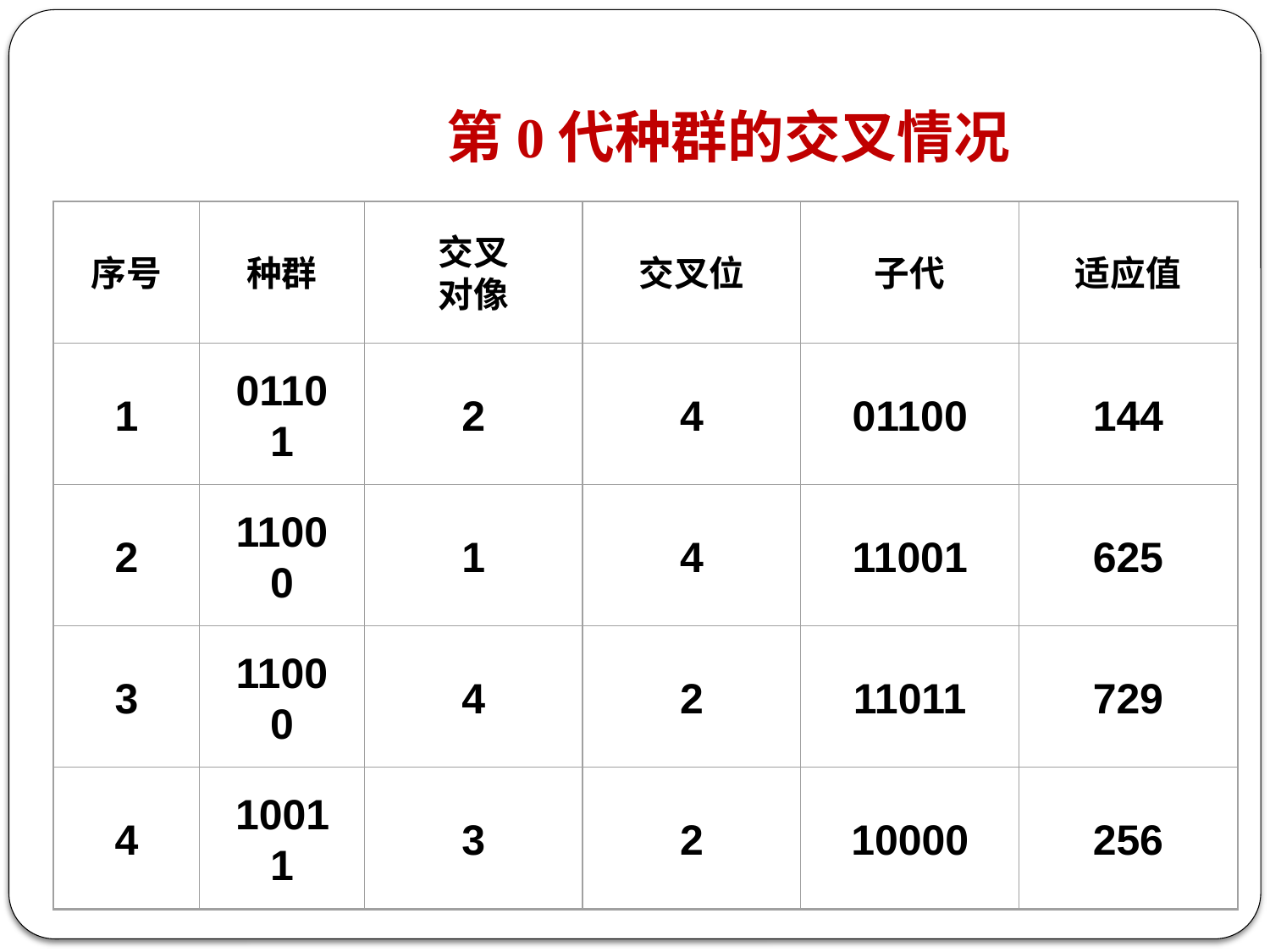

第0代种群的交叉情况

序号

种群

交叉
对像

交叉位

子代

适应值

1

01101

2

4

01100

144

2

11000

1

4

11001

625

3

11000

4

2

11011

729

4

10011

3

2

10000

256